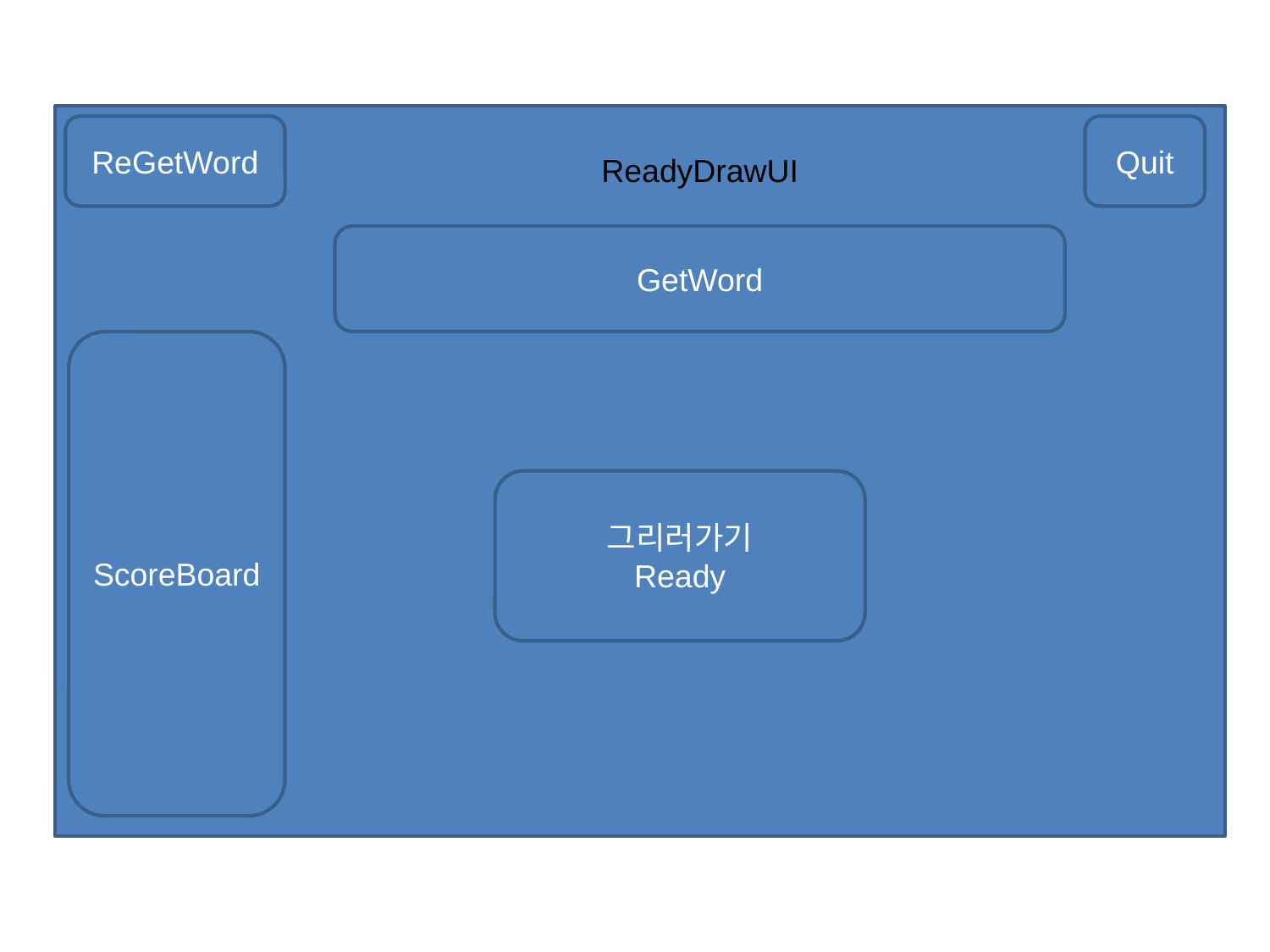

ReGetWord
Quit
ReadyDrawUI
GetWord
ScoreBoard
그리러가기
Ready